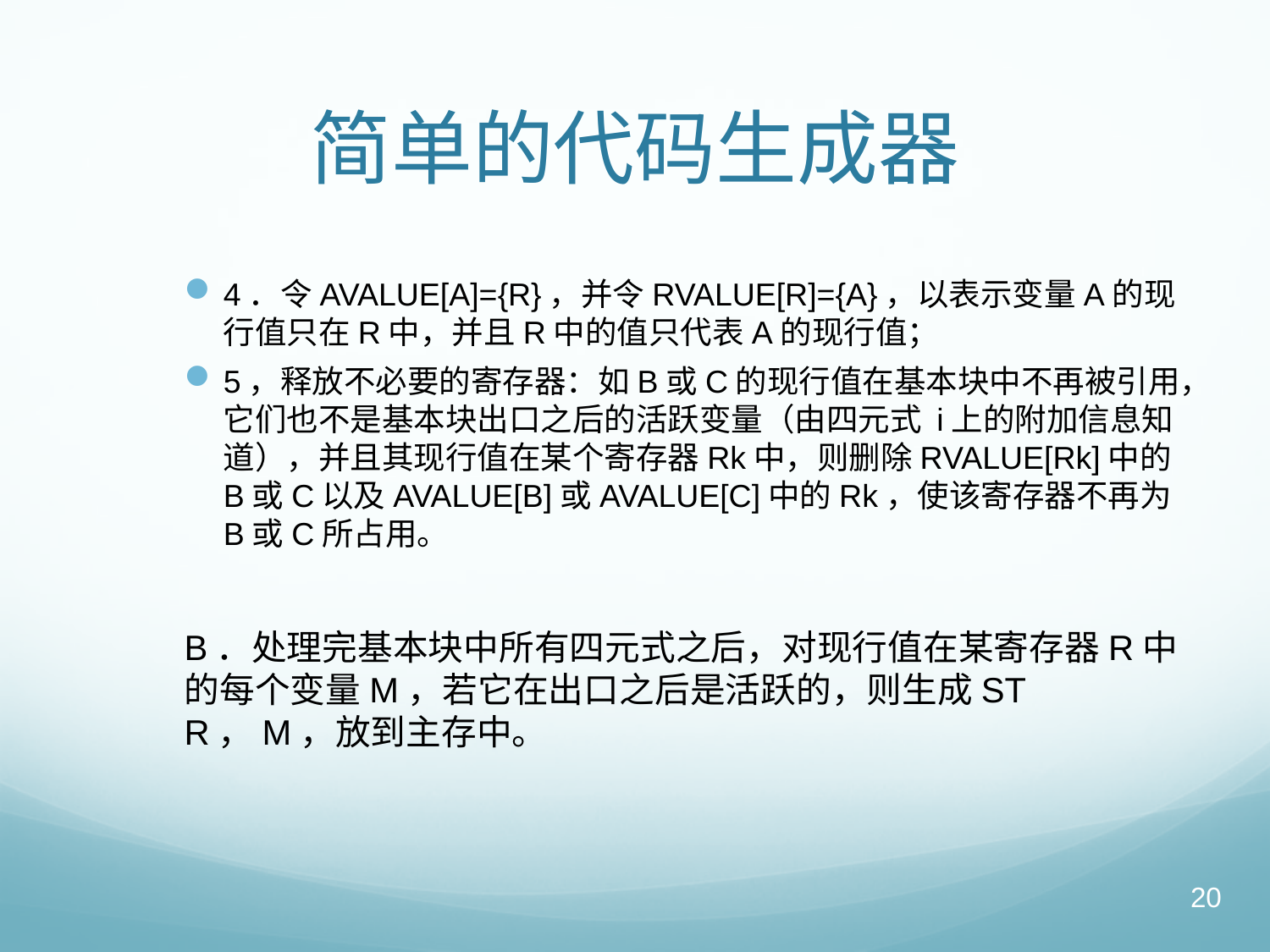

# 简单的代码生成器
4．令AVALUE[A]={R}，并令RVALUE[R]={A}，以表示变量A的现行值只在R中，并且R中的值只代表A的现行值；
5，释放不必要的寄存器：如B或C的现行值在基本块中不再被引用，它们也不是基本块出口之后的活跃变量（由四元式 i上的附加信息知道），并且其现行值在某个寄存器Rk中，则删除RVALUE[Rk]中的B或C以及AVALUE[B]或AVALUE[C]中的Rk，使该寄存器不再为B或C所占用。

	B．处理完基本块中所有四元式之后，对现行值在某寄存器R中的每个变量M，若它在出口之后是活跃的，则生成ST R，M，放到主存中。
20